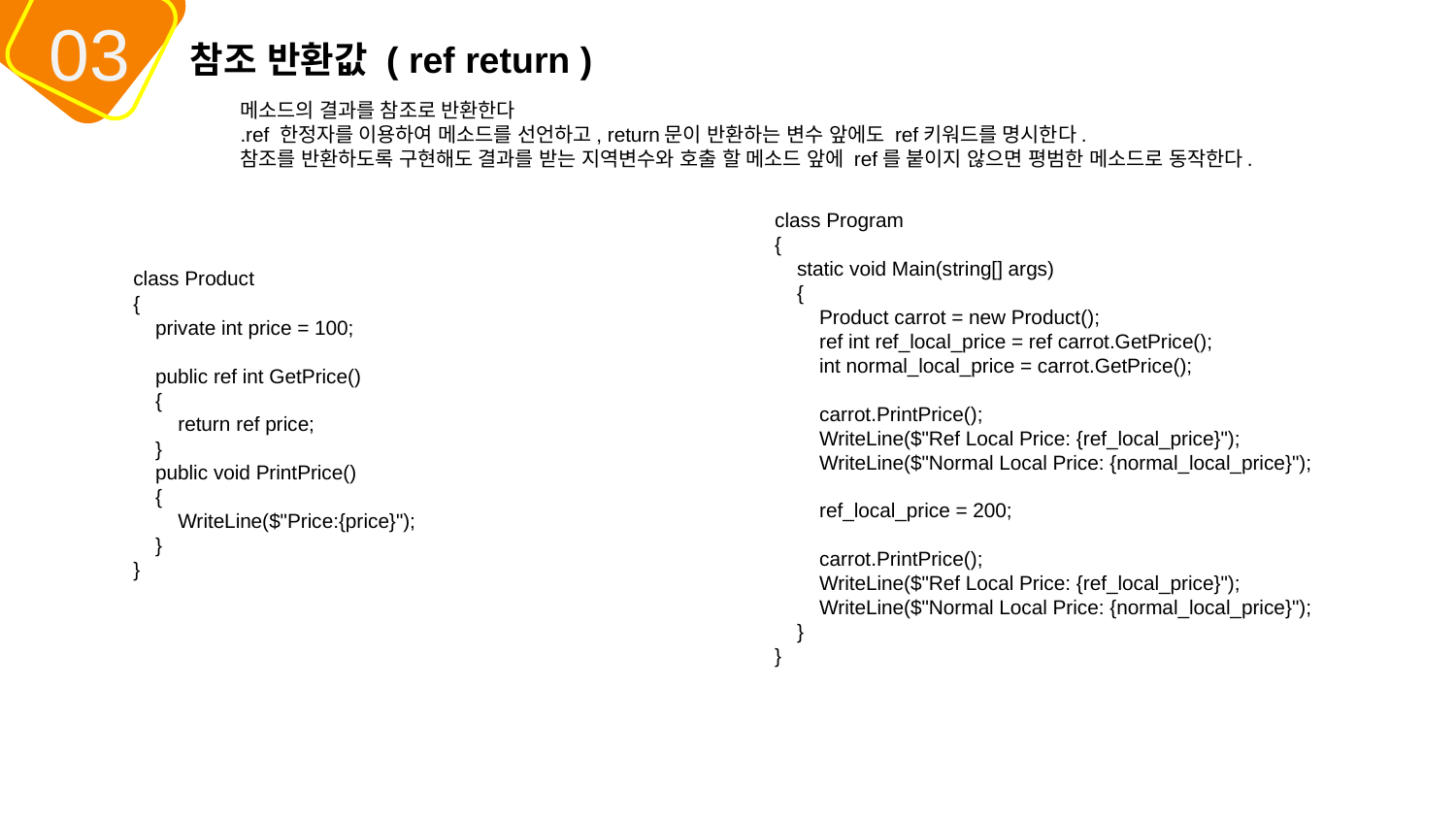

03
참조 반환값 ( ref return )
메소드의 결과를 참조로 반환한다
.ref 한정자를 이용하여 메소드를 선언하고, return문이 반환하는 변수 앞에도 ref키워드를 명시한다.
참조를 반환하도록 구현해도 결과를 받는 지역변수와 호출 할 메소드 앞에 ref를 붙이지 않으면 평범한 메소드로 동작한다.
class Program
{
    static void Main(string[] args)
    {
        Product carrot = new Product();
        ref int ref_local_price = ref carrot.GetPrice();
        int normal_local_price = carrot.GetPrice();

        carrot.PrintPrice();
        WriteLine($"Ref Local Price: {ref_local_price}");
        WriteLine($"Normal Local Price: {normal_local_price}");

        ref_local_price = 200;

        carrot.PrintPrice();
        WriteLine($"Ref Local Price: {ref_local_price}");
        WriteLine($"Normal Local Price: {normal_local_price}");
    }
}

class Product
{
    private int price = 100;

    public ref int GetPrice()
    {
        return ref price;
    }
    public void PrintPrice()
    {
        WriteLine($"Price:{price}");
    }
}